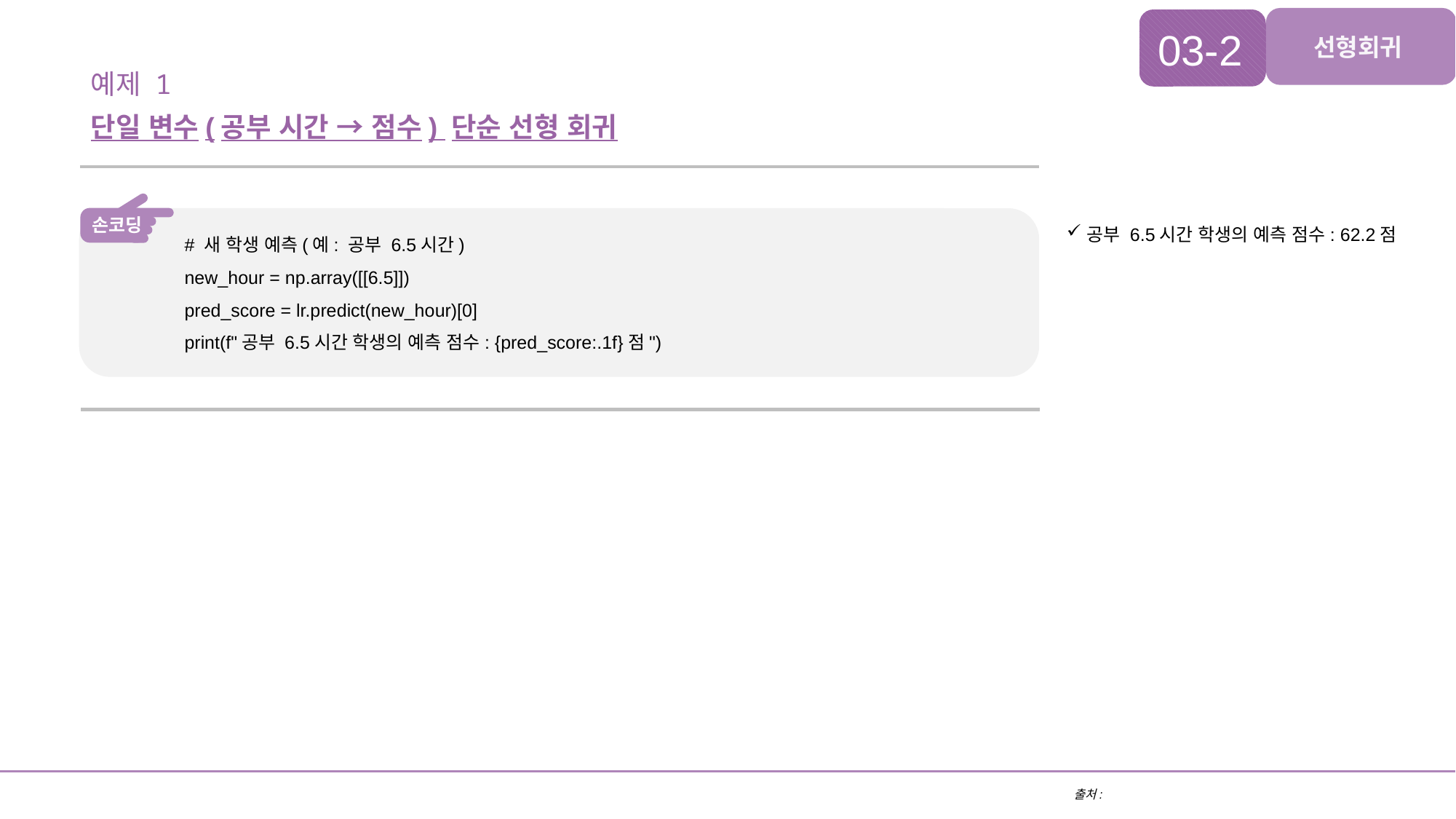

03-2
선형회귀
예제 1
단일 변수(공부 시간 → 점수) 단순 선형 회귀

공부 6.5시간 학생의 예측 점수: 62.2점

손코딩
# 새 학생 예측(예: 공부 6.5시간)
new_hour = np.array([[6.5]])
pred_score = lr.predict(new_hour)[0]
print(f"공부 6.5시간 학생의 예측 점수: {pred_score:.1f}점")
출처: